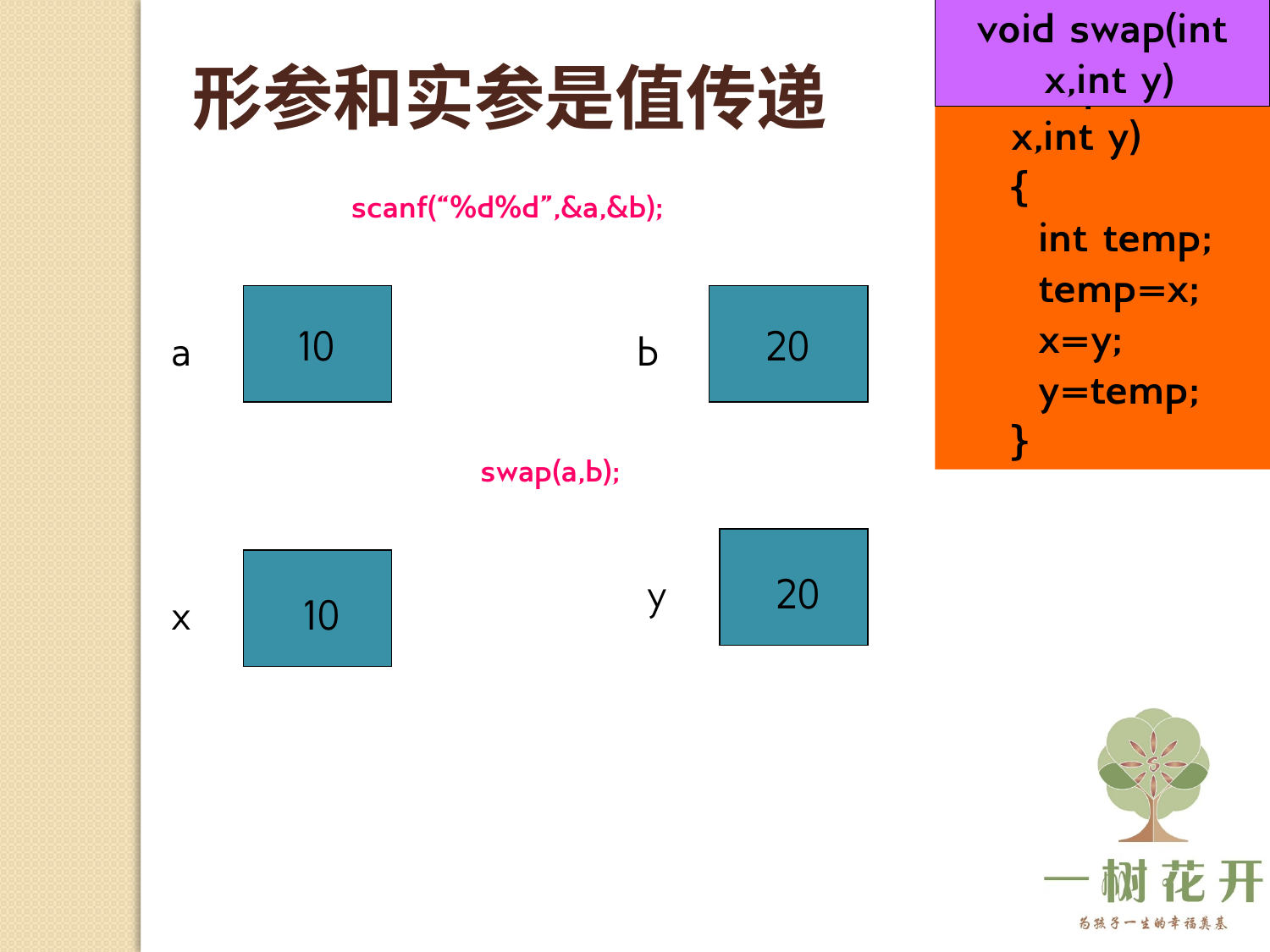

void swap(int x,int y)
{
  int temp;
  temp=x;
  x=y;
  y=temp;
}
void swap(int
 x,int y)
形参和实参是值传递
scanf(“%d%d”,&a,&b);
10
20
a
b
swap(a,b);

y
20
x
10